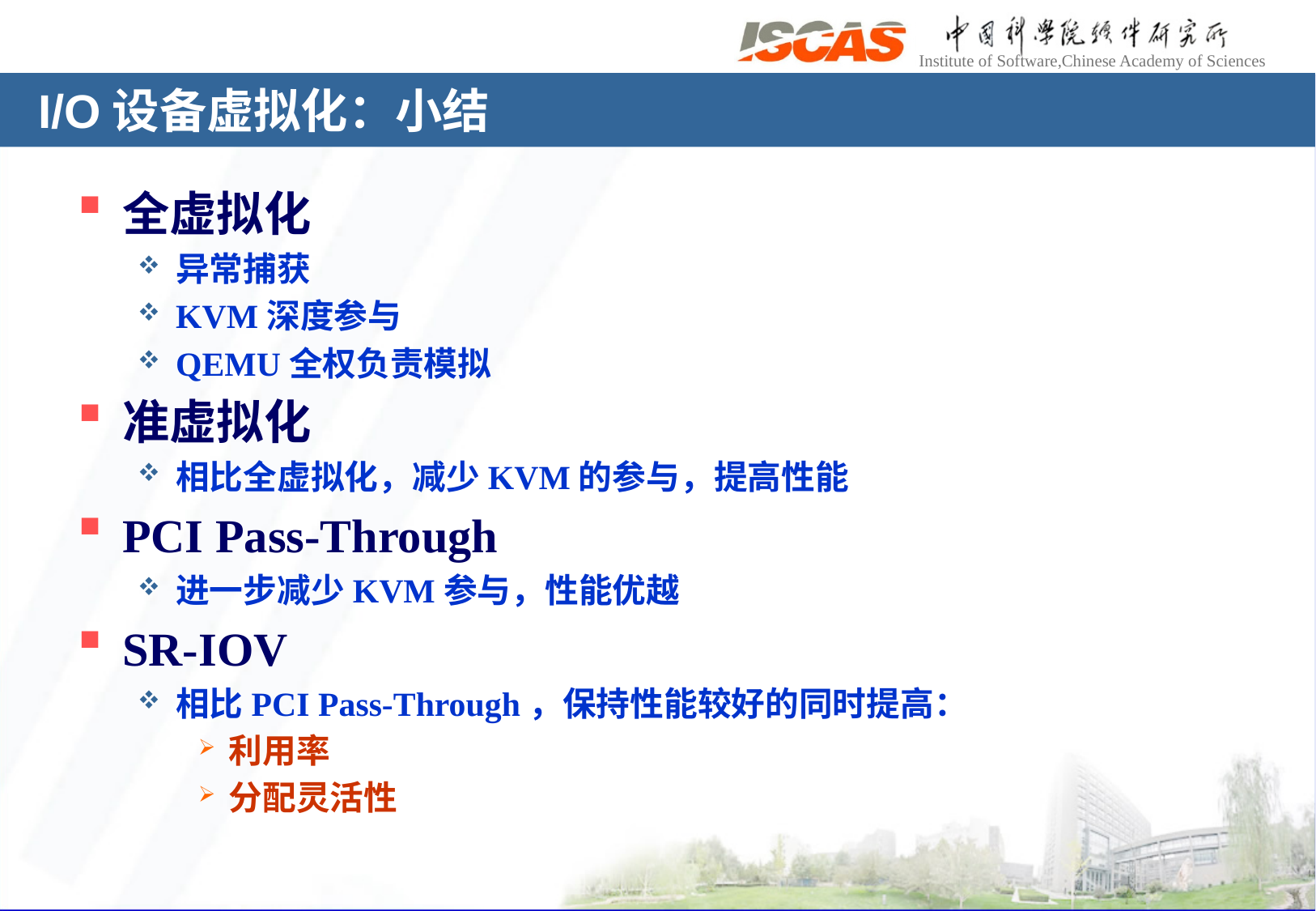

# I/O设备虚拟化：小结
全虚拟化
异常捕获
KVM深度参与
QEMU全权负责模拟
准虚拟化
相比全虚拟化，减少KVM的参与，提高性能
PCI Pass-Through
进一步减少KVM参与，性能优越
SR-IOV
相比PCI Pass-Through，保持性能较好的同时提高：
利用率
分配灵活性